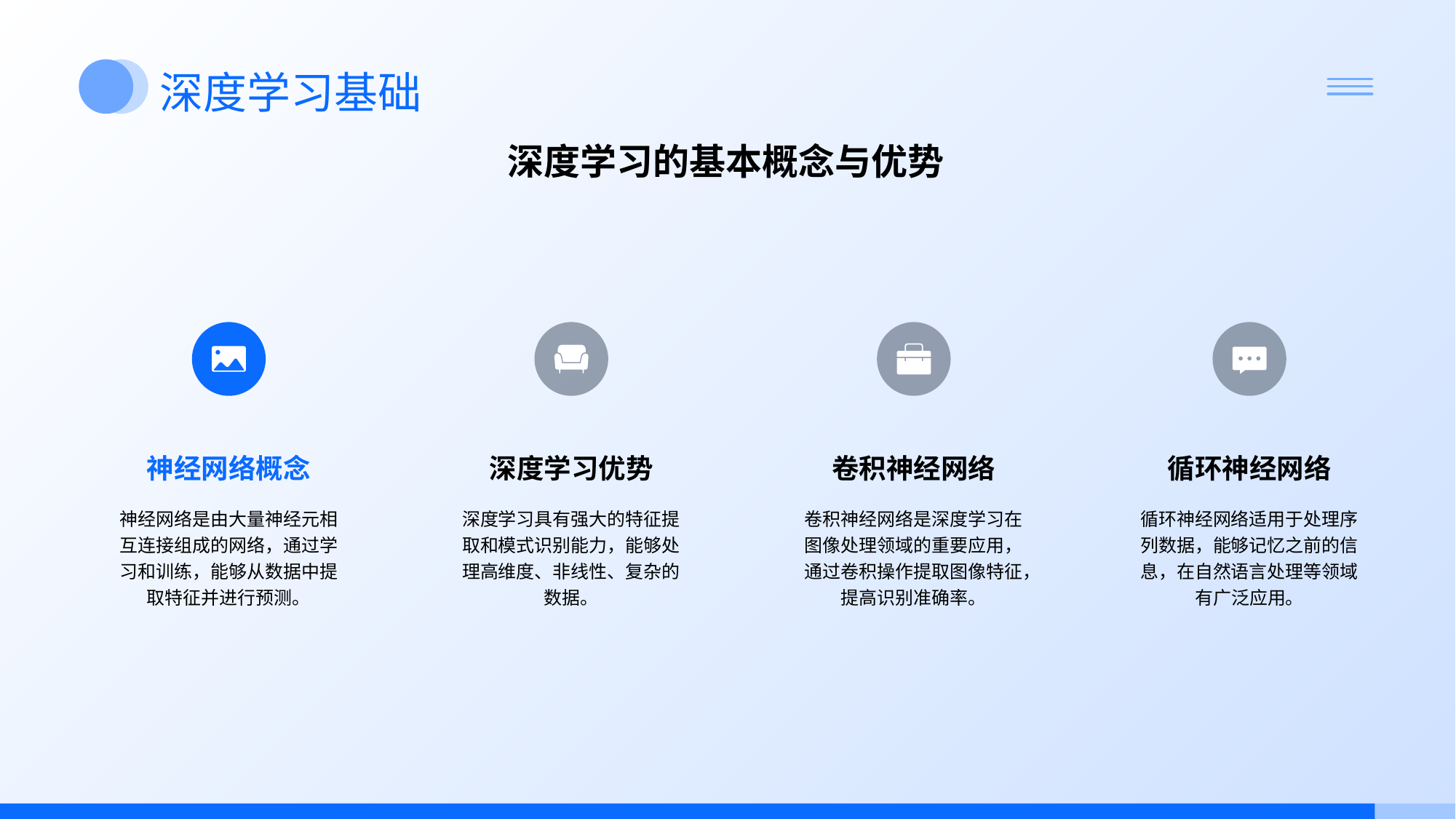

# 深度学习基础
深度学习的基本概念与优势

神经网络概念
神经网络是由大量神经元相互连接组成的网络，通过学习和训练，能够从数据中提取特征并进行预测。

深度学习优势
深度学习具有强大的特征提取和模式识别能力，能够处理高维度、非线性、复杂的数据。

卷积神经网络
卷积神经网络是深度学习在图像处理领域的重要应用，通过卷积操作提取图像特征，提高识别准确率。

循环神经网络
循环神经网络适用于处理序列数据，能够记忆之前的信息，在自然语言处理等领域有广泛应用。